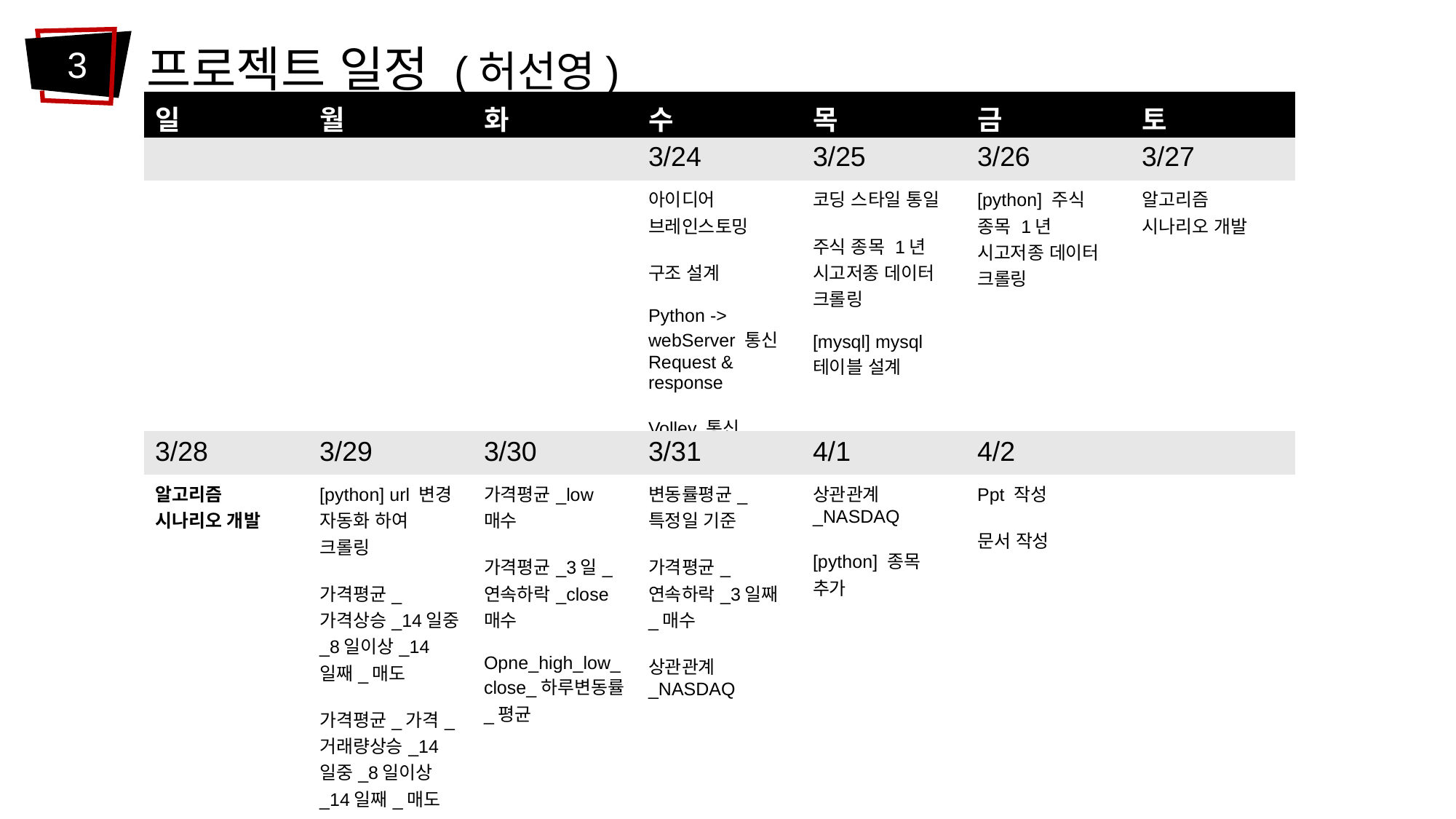

프로젝트 일정 (허선영)
3
| 일 | 월 | 화 | 수 | 목 | 금 | 토 |
| --- | --- | --- | --- | --- | --- | --- |
|  |  |  | 3/24 | 3/25 | 3/26 | 3/27 |
|  |  |  | 아이디어 브레인스토밍 구조 설계 Python -> webServer 통신 Request & response Volley 통신 | 코딩 스타일 통일 주식 종목 1년 시고저종 데이터 크롤링 [mysql] mysql 테이블 설계 | [python] 주식 종목 1년 시고저종 데이터 크롤링 | 알고리즘 시나리오 개발 |
| 3/28 | 3/29 | 3/30 | 3/31 | 4/1 | 4/2 |  |
| 알고리즘 시나리오 개발 | [python] url 변경 자동화 하여 크롤링 가격평균\_가격상승\_14일중\_8일이상\_14일째\_매도 가격평균\_가격\_거래량상승\_14일중\_8일이상\_14일째\_매도 평균시간\_가격매도 | 가격평균\_low매수 가격평균\_3일\_연속하락\_close매수 Opne\_high\_low\_close\_하루변동률\_평균 | 변동률평균\_ 특정일 기준 가격평균\_연속하락\_3일째\_매수 상관관계\_NASDAQ | 상관관계\_NASDAQ [python] 종목 추가 | Ppt 작성 문서 작성 |  |